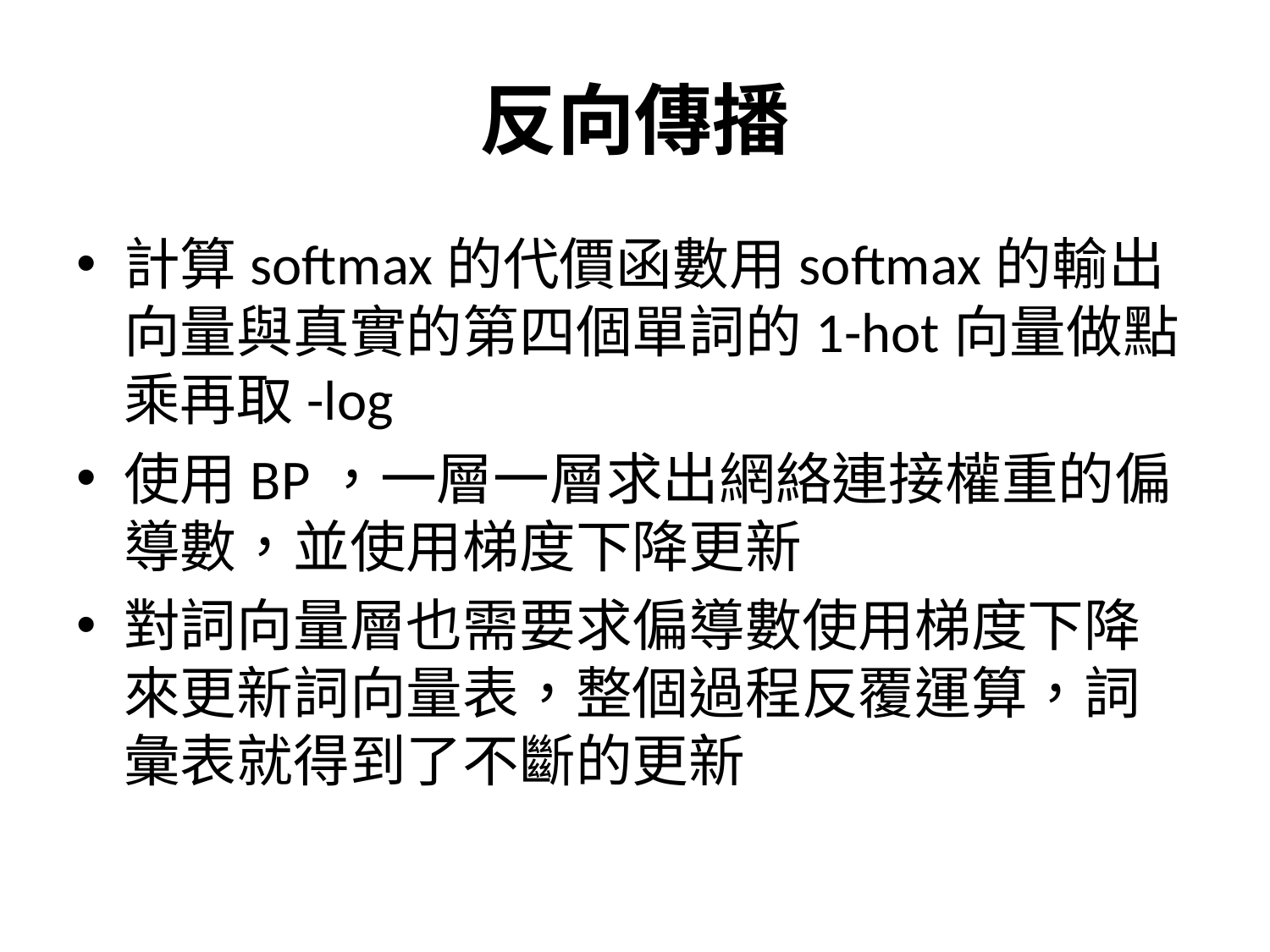

# 反向傳播
計算softmax的代價函數用softmax的輸出向量與真實的第四個單詞的1-hot向量做點乘再取-log
使用BP，一層一層求出網絡連接權重的偏導數，並使用梯度下降更新
對詞向量層也需要求偏導數使用梯度下降來更新詞向量表，整個過程反覆運算，詞彙表就得到了不斷的更新